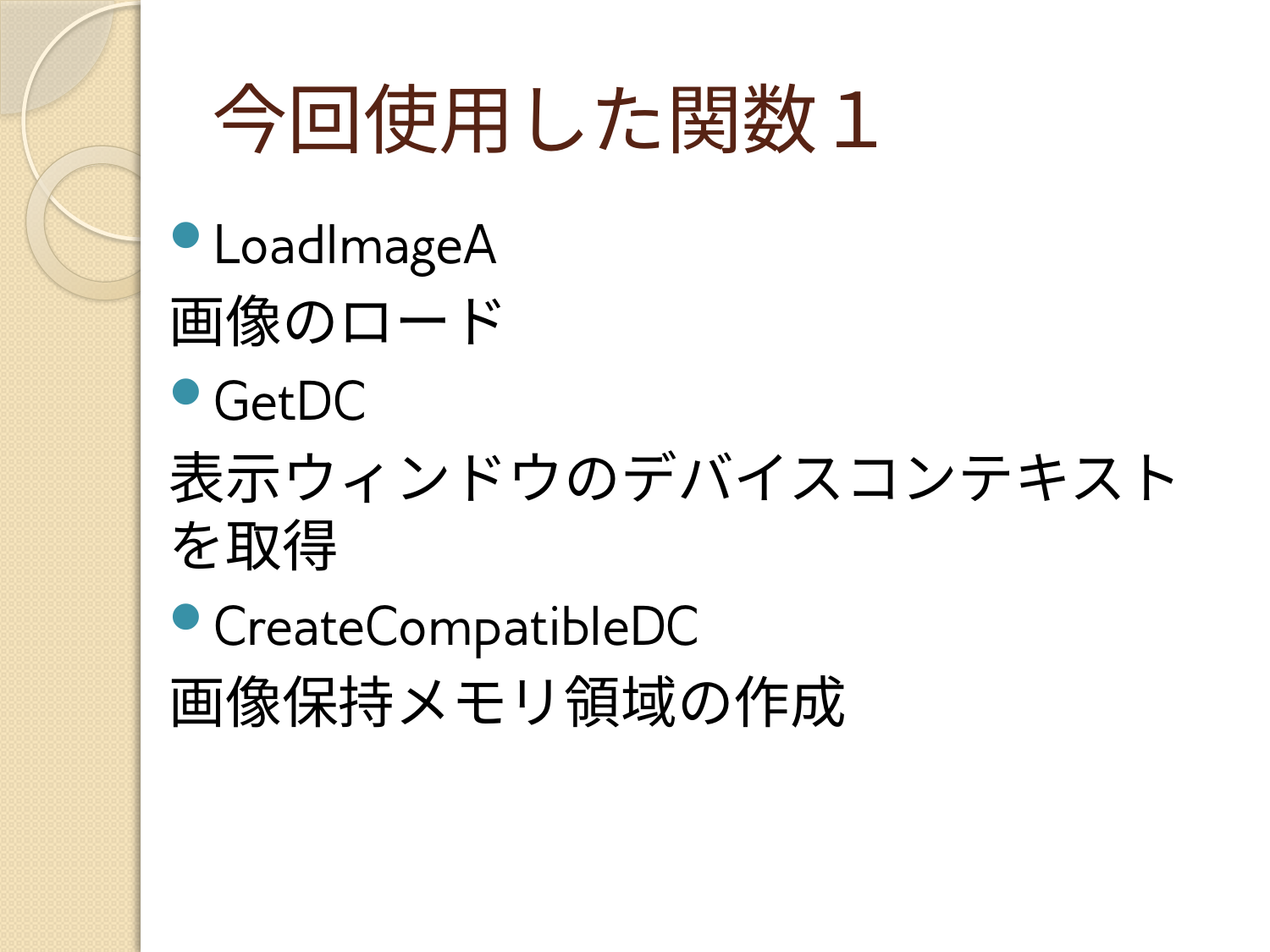

# 今回使用した関数１
LoadImageA
画像のロード
GetDC
表示ウィンドウのデバイスコンテキストを取得
CreateCompatibleDC
画像保持メモリ領域の作成